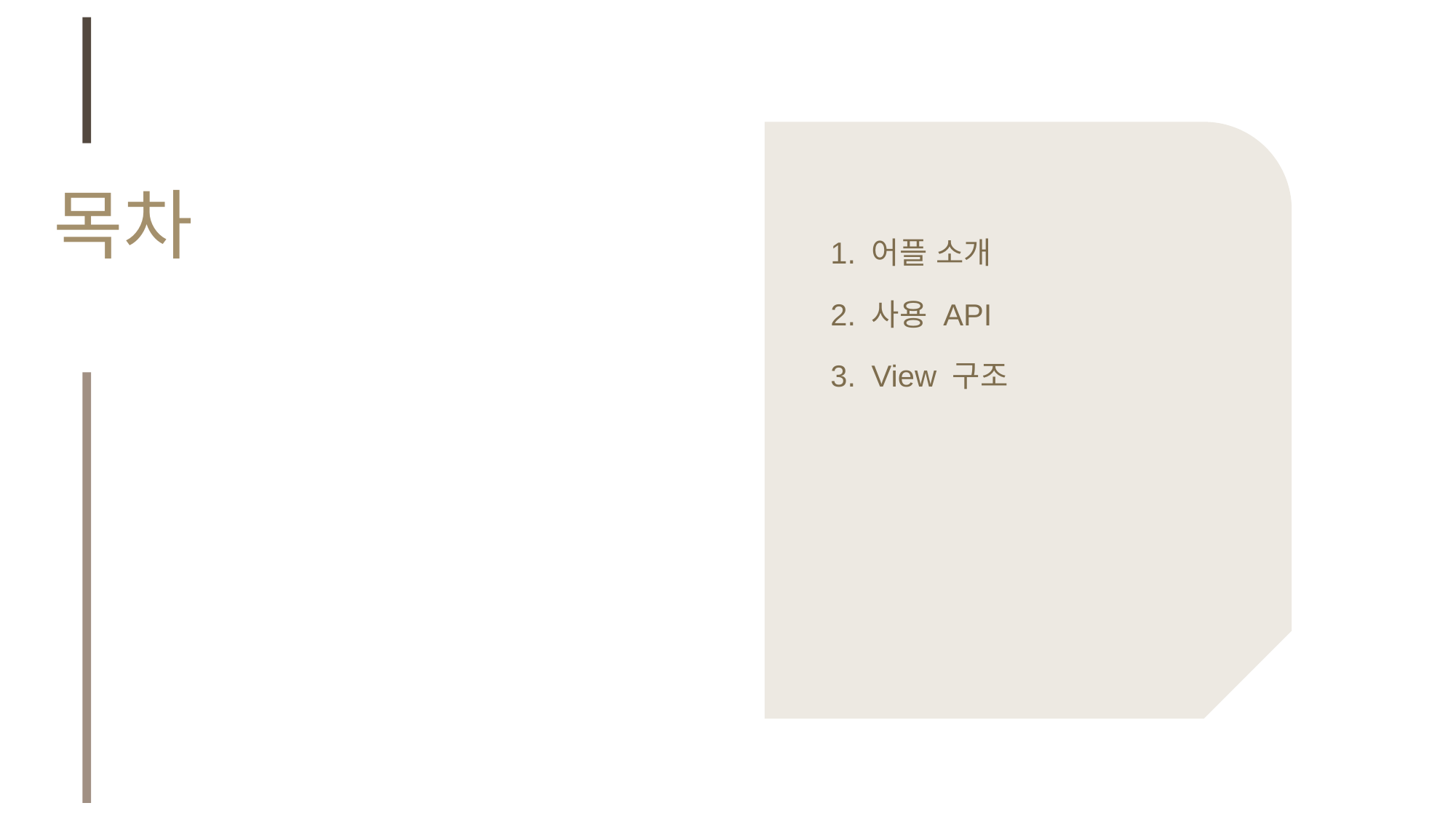

목차
어플 소개
사용 API
View 구조